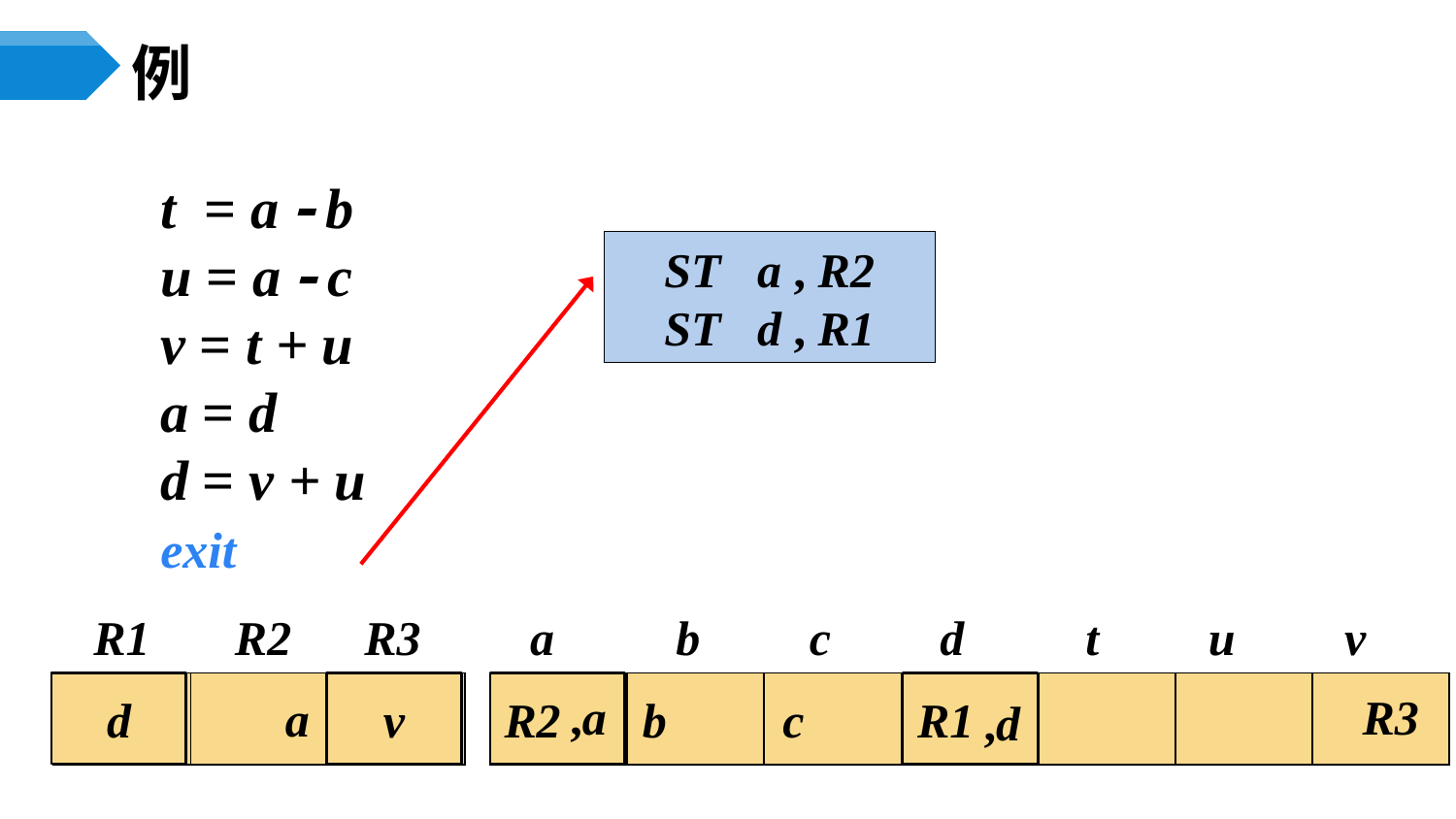

# 例
t  = a − b
u = a − c
v = t + u
a = d
d = v + u
exit
ST   a , R2
ST   d , R1
   R1       R2      R3         a          b         c         d          t         u         v
u
d
|  |  |  |
| --- | --- | --- |
v
R2
|  |  |  |  |  |  |  |
| --- | --- | --- | --- | --- | --- | --- |
R1
a
a
,a
c
R3
,R2
  a
c
b
d
,d